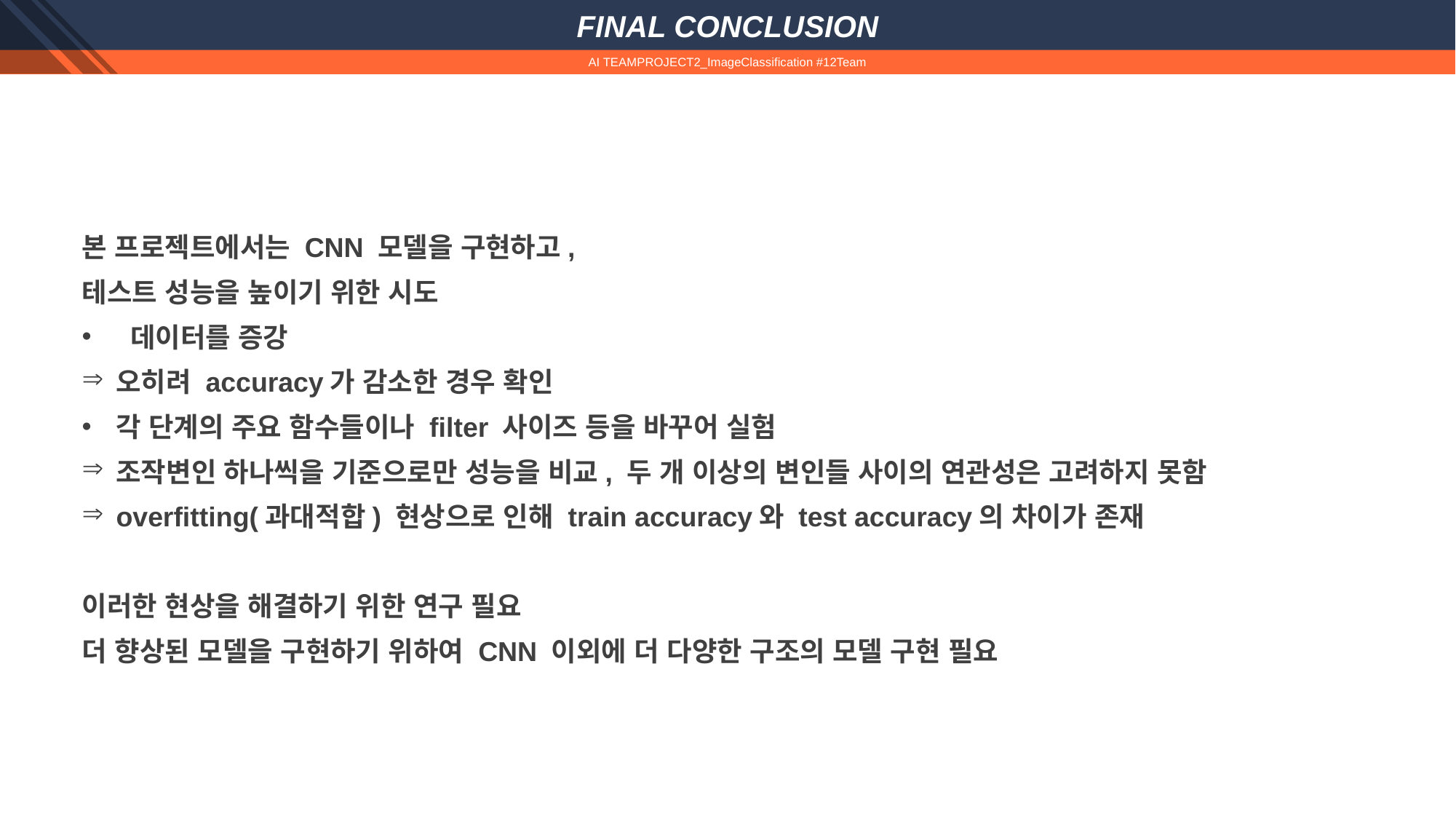

PPT PRESENTATION

FINAL CONCLUSION

AI TEAMPROJECT2_ImageClassification #12Team
Enjoy your stylish business and campus life with BIZCAM
본 프로젝트에서는 CNN 모델을 구현하고,
테스트 성능을 높이기 위한 시도
 데이터를 증강
오히려 accuracy가 감소한 경우 확인
각 단계의 주요 함수들이나 filter 사이즈 등을 바꾸어 실험
조작변인 하나씩을 기준으로만 성능을 비교, 두 개 이상의 변인들 사이의 연관성은 고려하지 못함
overfitting(과대적합) 현상으로 인해 train accuracy와 test accuracy의 차이가 존재

이러한 현상을 해결하기 위한 연구 필요
더 향상된 모델을 구현하기 위하여 CNN 이외에 더 다양한 구조의 모델 구현 필요